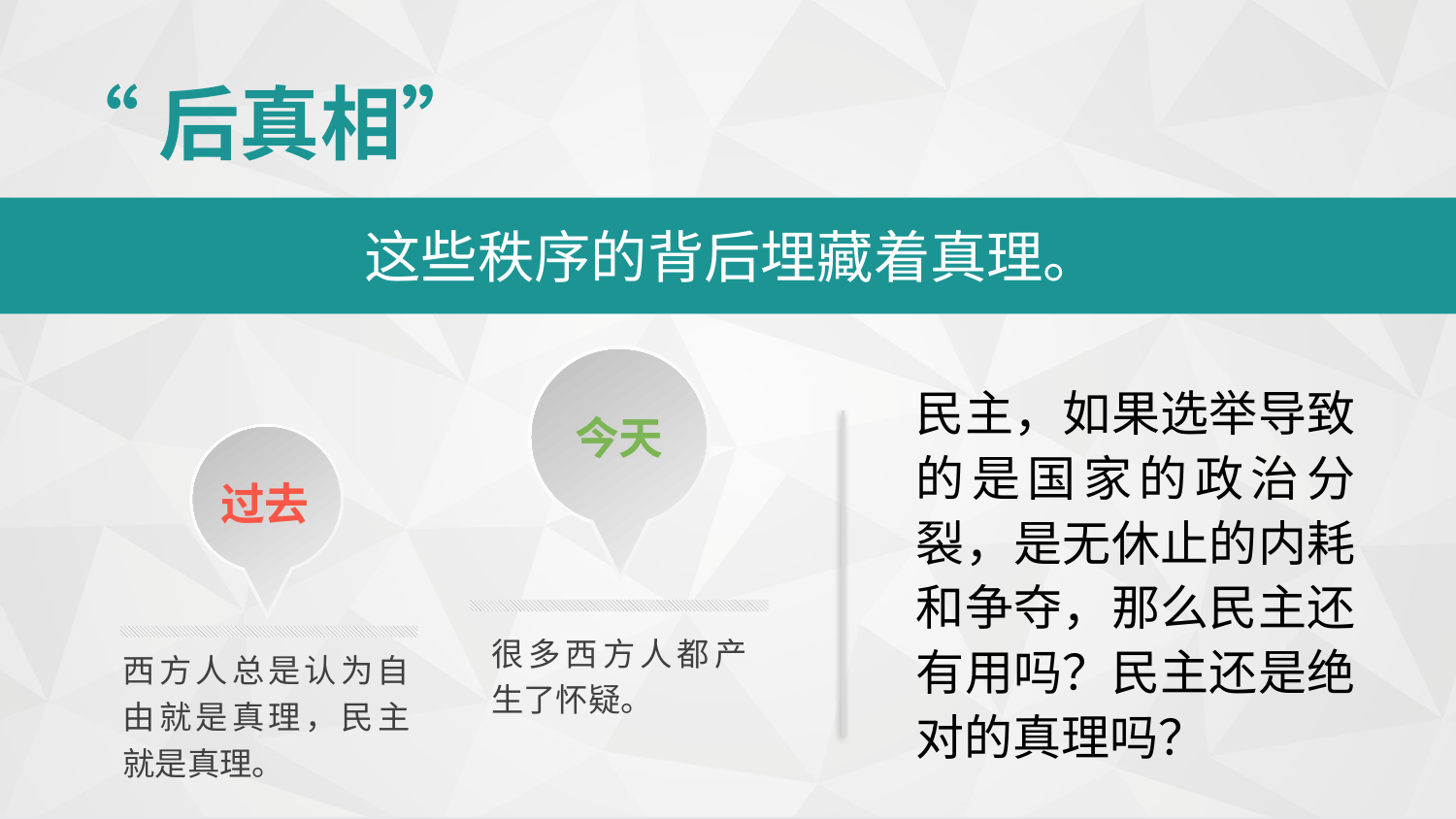

“后真相”

这些秩序的背后埋藏着真理。
民主，如果选举导致的是国家的政治分裂，是无休止的内耗和争夺，那么民主还有用吗？民主还是绝对的真理吗？

今天

过去

很多西方人都产生了怀疑。

西方人总是认为自由就是真理，民主就是真理。